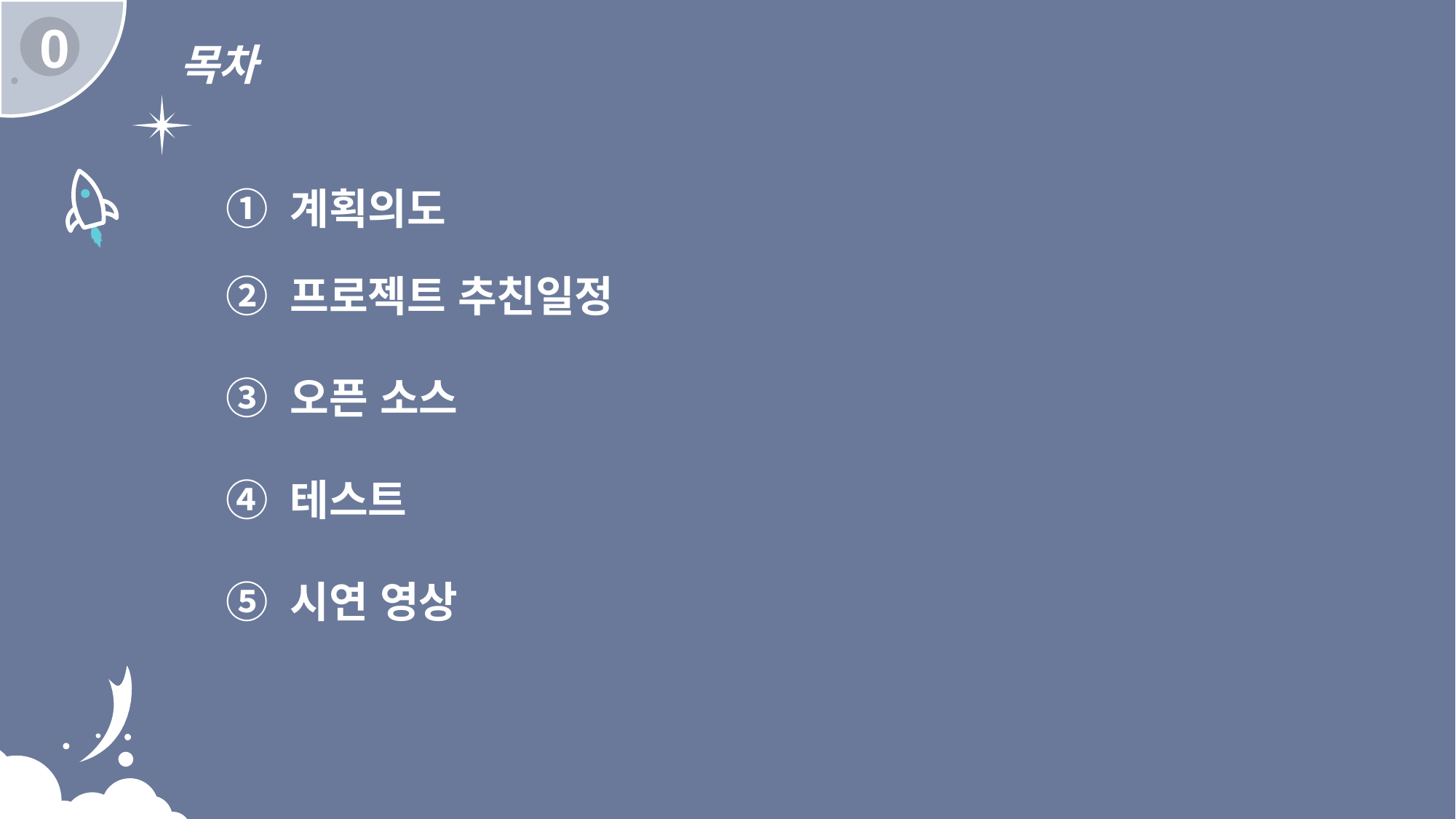

0

목차

① 계획의도

② 프로젝트 추친일정

③ 오픈 소스

④ 테스트

⑤ 시연 영상